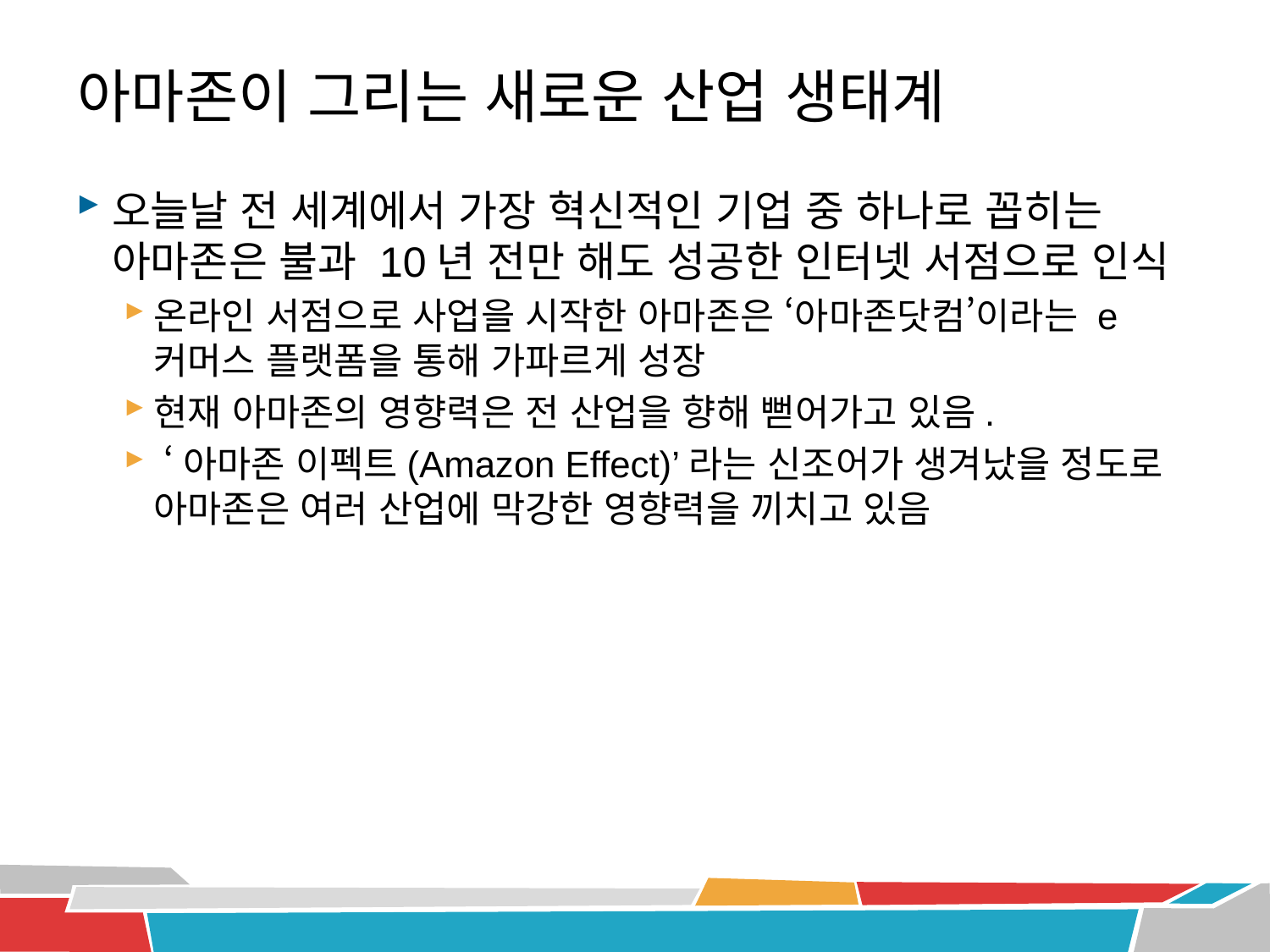

# 아마존이 그리는 새로운 산업 생태계
오늘날 전 세계에서 가장 혁신적인 기업 중 하나로 꼽히는 아마존은 불과 10년 전만 해도 성공한 인터넷 서점으로 인식
온라인 서점으로 사업을 시작한 아마존은 ‘아마존닷컴’이라는 e커머스 플랫폼을 통해 가파르게 성장
현재 아마존의 영향력은 전 산업을 향해 뻗어가고 있음.
 ‘아마존 이펙트(Amazon Effect)’라는 신조어가 생겨났을 정도로 아마존은 여러 산업에 막강한 영향력을 끼치고 있음